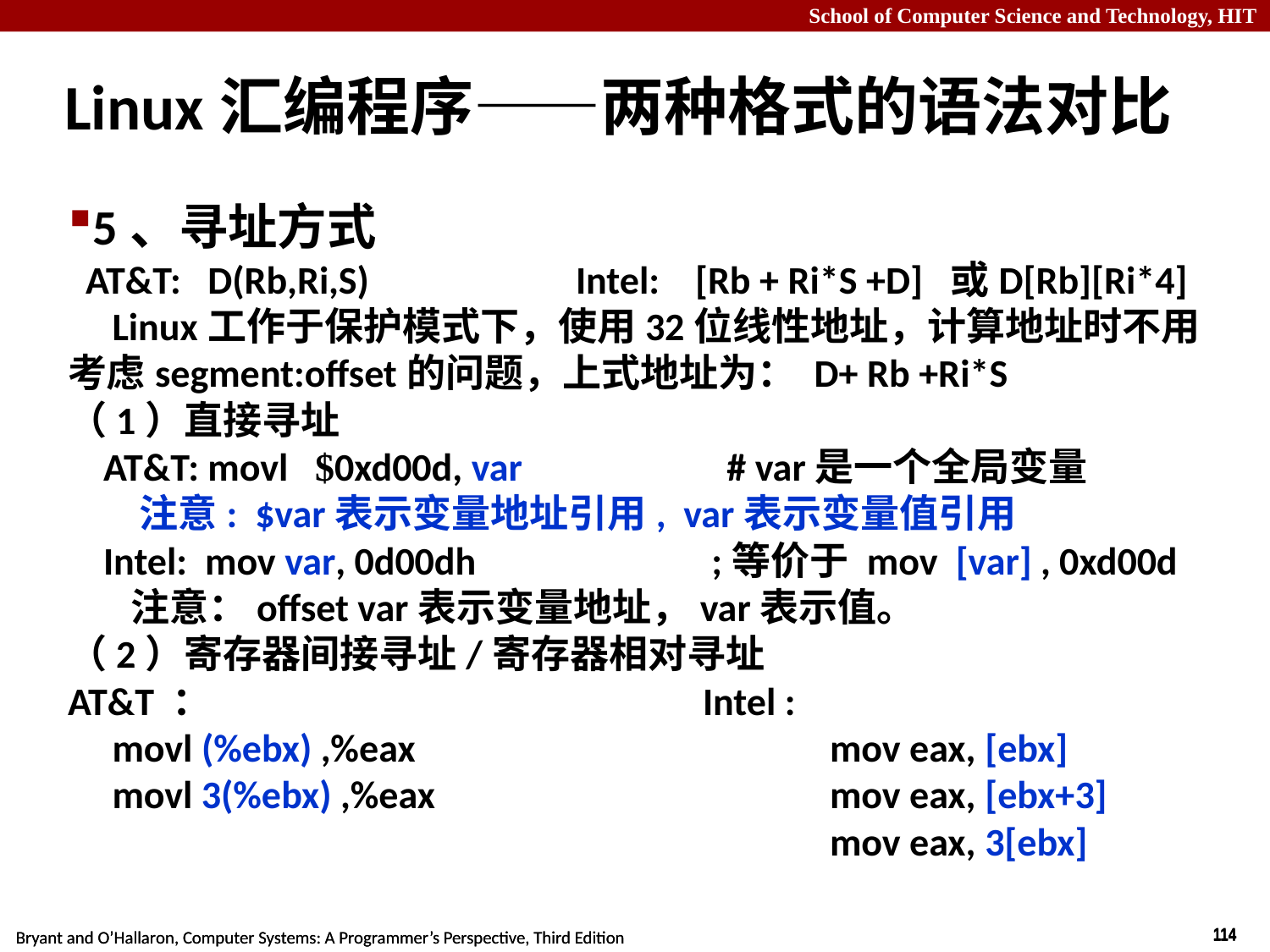

# Linux汇编程序——两种格式的语法对比
5、寻址方式
  AT&T:   D(Rb,Ri,S)      		Intel:    [Rb + Ri*S +D]  或D[Rb][Ri*4]
     Linux工作于保护模式下，使用32位线性地址，计算地址时不用考虑segment:offset的问题，上式地址为： D+ Rb +Ri*S
（1）直接寻址
    AT&T: movl   $0xd00d, var                       # var是一个全局变量
       注意:  $var表示变量地址引用,  var表示变量值引用
    Intel:  mov var, 0d00dh		 ;等价于 mov  [var] , 0xd00d
      注意：offset var表示变量地址，var表示值。
（2）寄存器间接寻址/寄存器相对寻址
AT&T ：                                          	Intel :
     movl (%ebx) ,%eax                      		mov eax, [ebx]
     movl 3(%ebx) ,%eax                    		mov eax, [ebx+3]
                                                             		mov eax, 3[ebx]